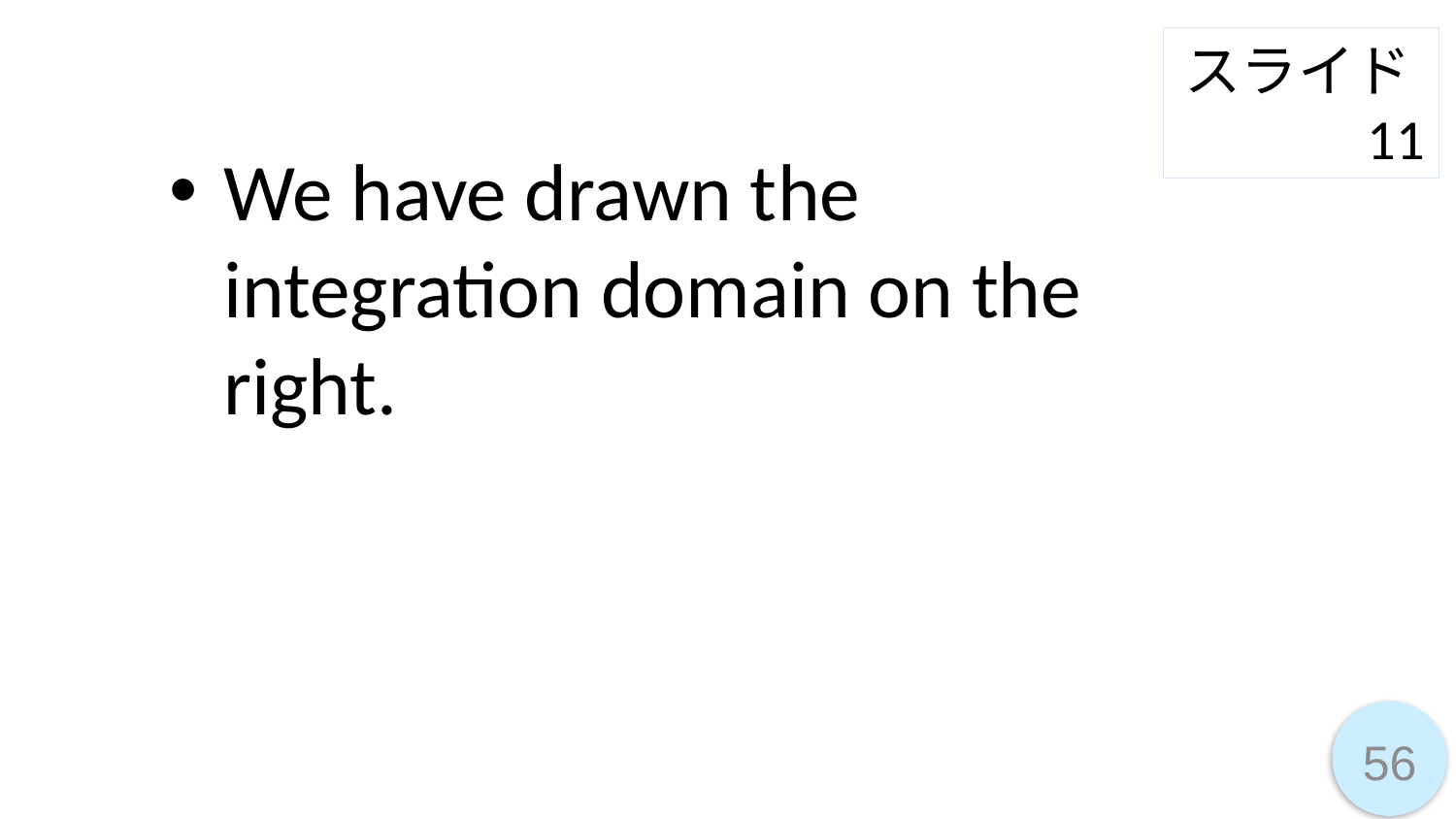

スライド11
We have drawn the integration domain on the right.
56